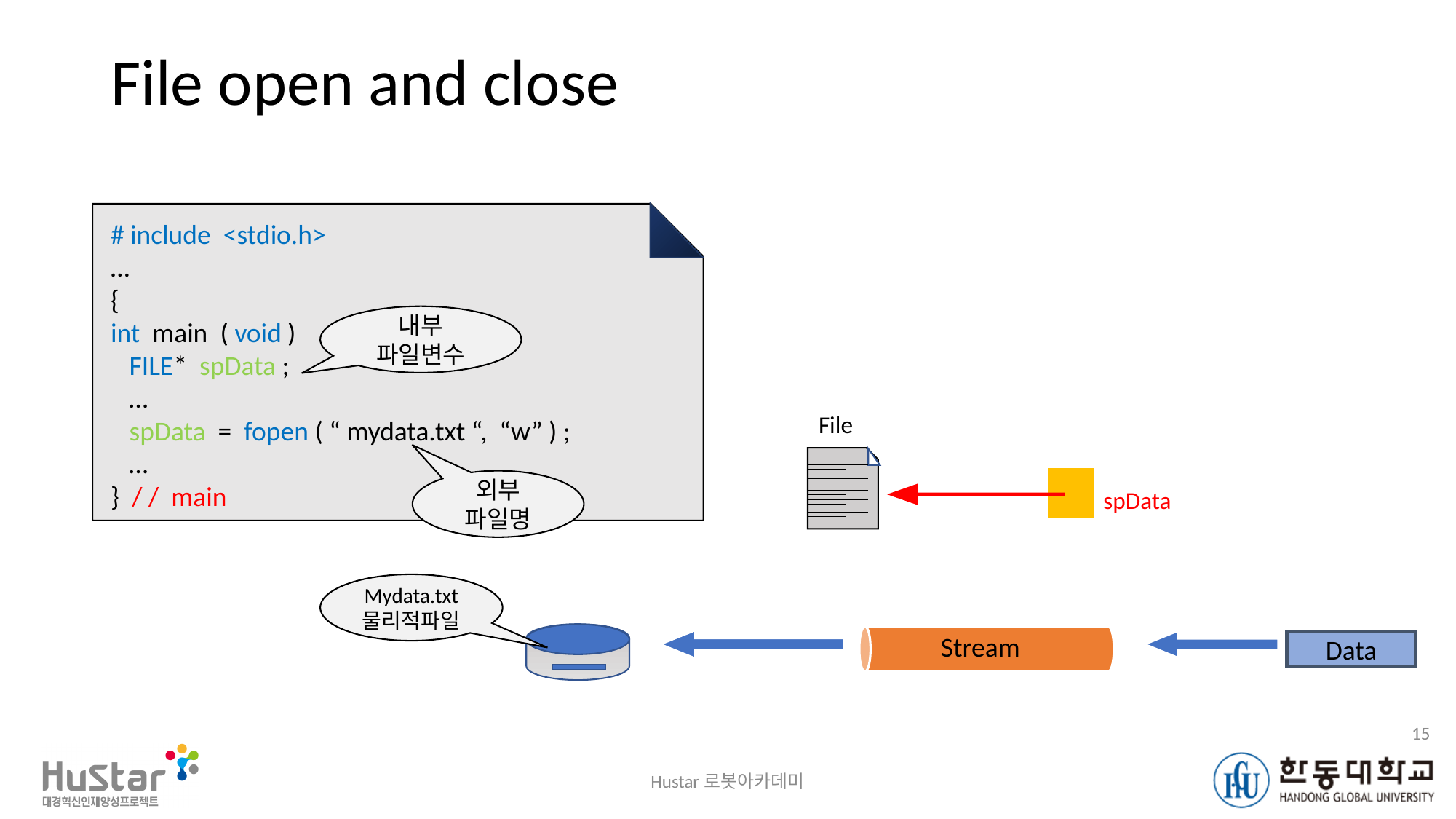

# File open and close

# include  <stdio.h>
…
{
int  main  ( void )
   FILE*  spData ;
   …
   spData  =  fopen ( “ mydata.txt “,  “w” ) ;
   …
}  / /  main
내부 파일변수
File

외부 파일명
spData

Mydata.txt
물리적파일

         Stream

Data

15
Hustar로봇아카데미